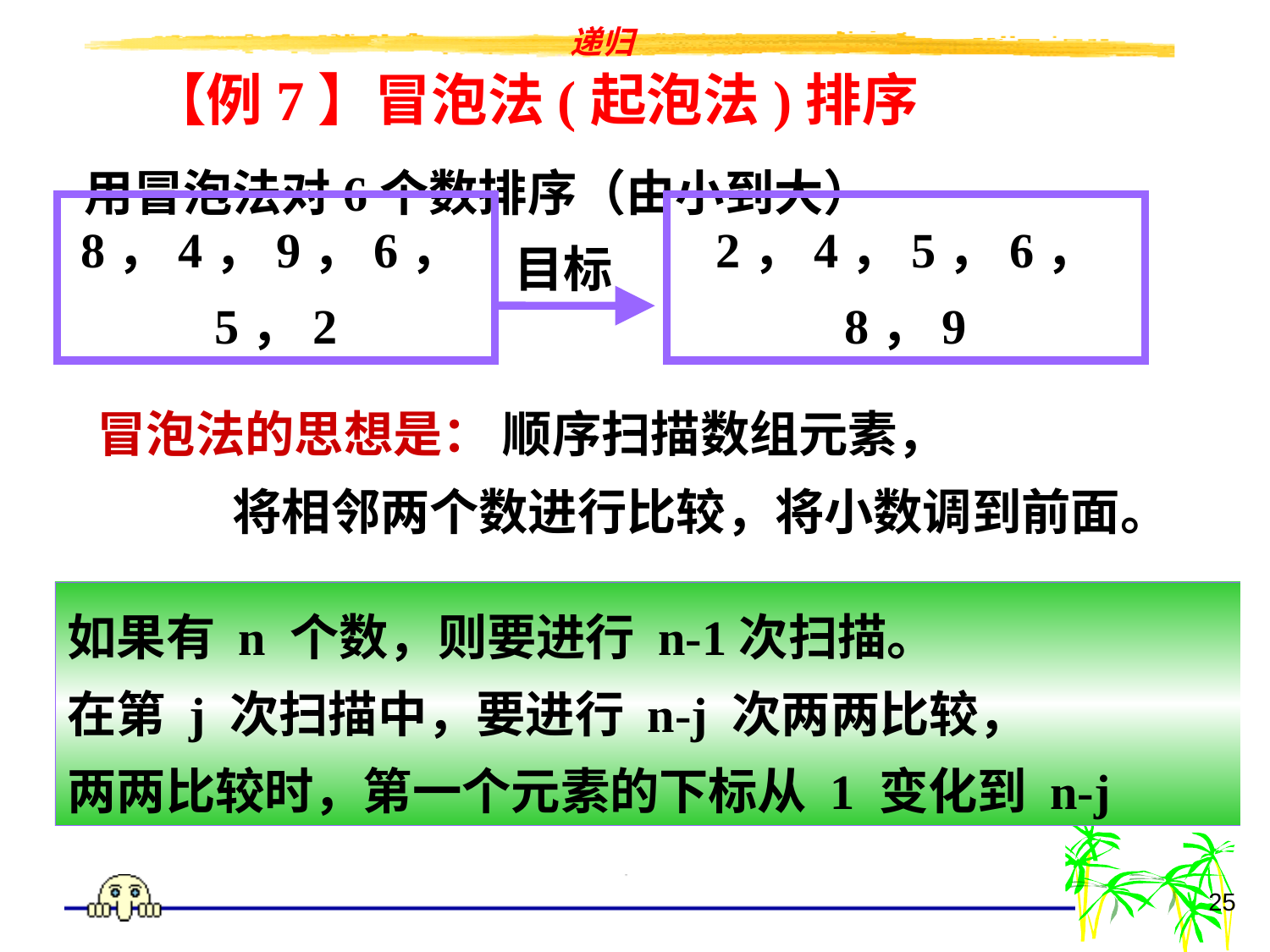

# 【例7】冒泡法(起泡法)排序
用冒泡法对6个数排序（由小到大）
8，4，9，6，5，2
2，4，5，6， 8，9
目标

冒泡法的思想是： 顺序扫描数组元素，
           将相邻两个数进行比较，将小数调到前面。
如果有 n 个数，则要进行 n-1次扫描。
在第 j 次扫描中，要进行 n-j 次两两比较，
两两比较时，第一个元素的下标从 1 变化到 n-j
25